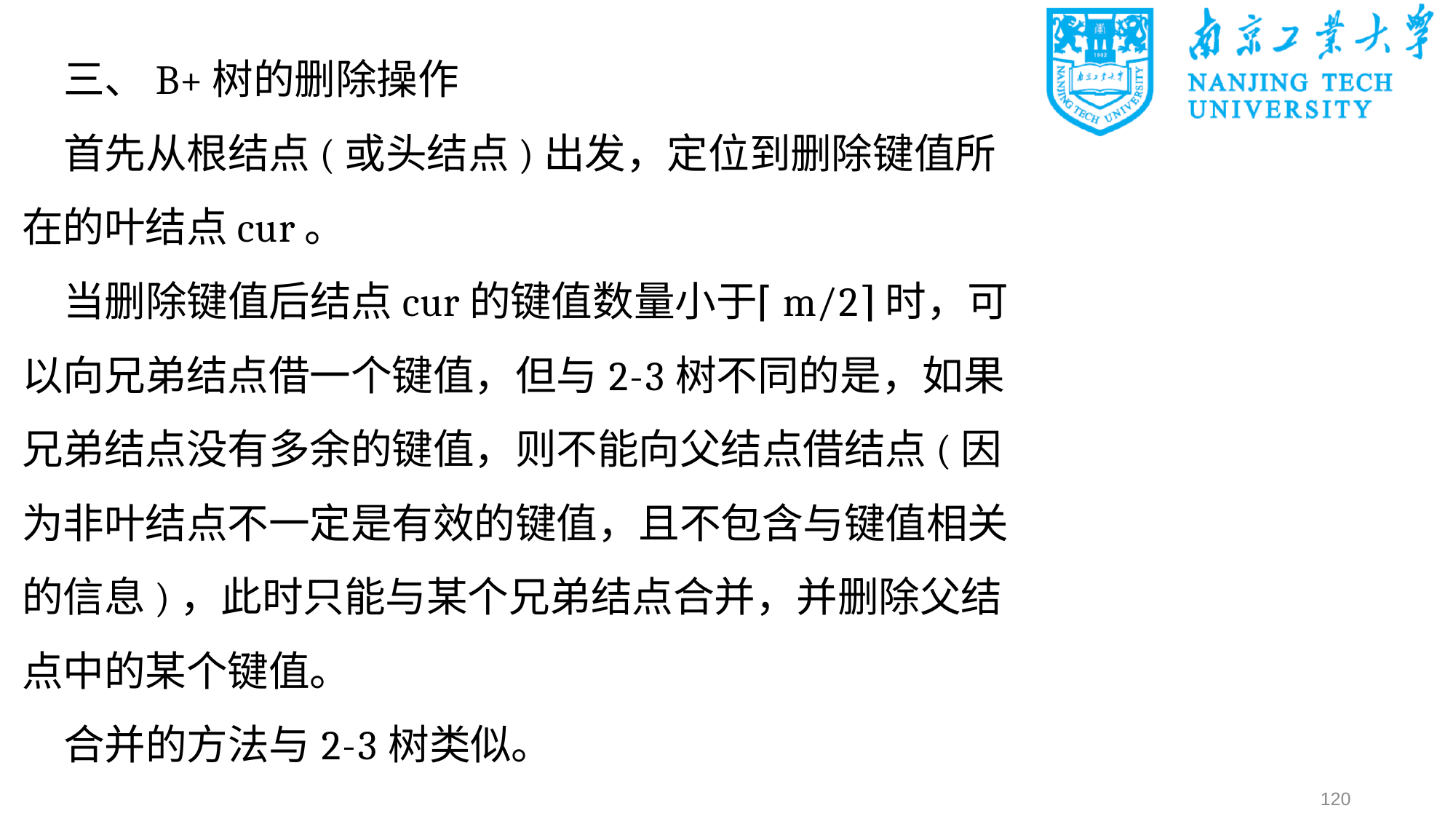

三、B+树的删除操作
首先从根结点(或头结点)出发，定位到删除键值所在的叶结点cur。
当删除键值后结点cur的键值数量小于⌈m/2⌉时，可以向兄弟结点借一个键值，但与2-3树不同的是，如果兄弟结点没有多余的键值，则不能向父结点借结点(因为非叶结点不一定是有效的键值，且不包含与键值相关的信息)，此时只能与某个兄弟结点合并，并删除父结点中的某个键值。
合并的方法与2-3树类似。
120